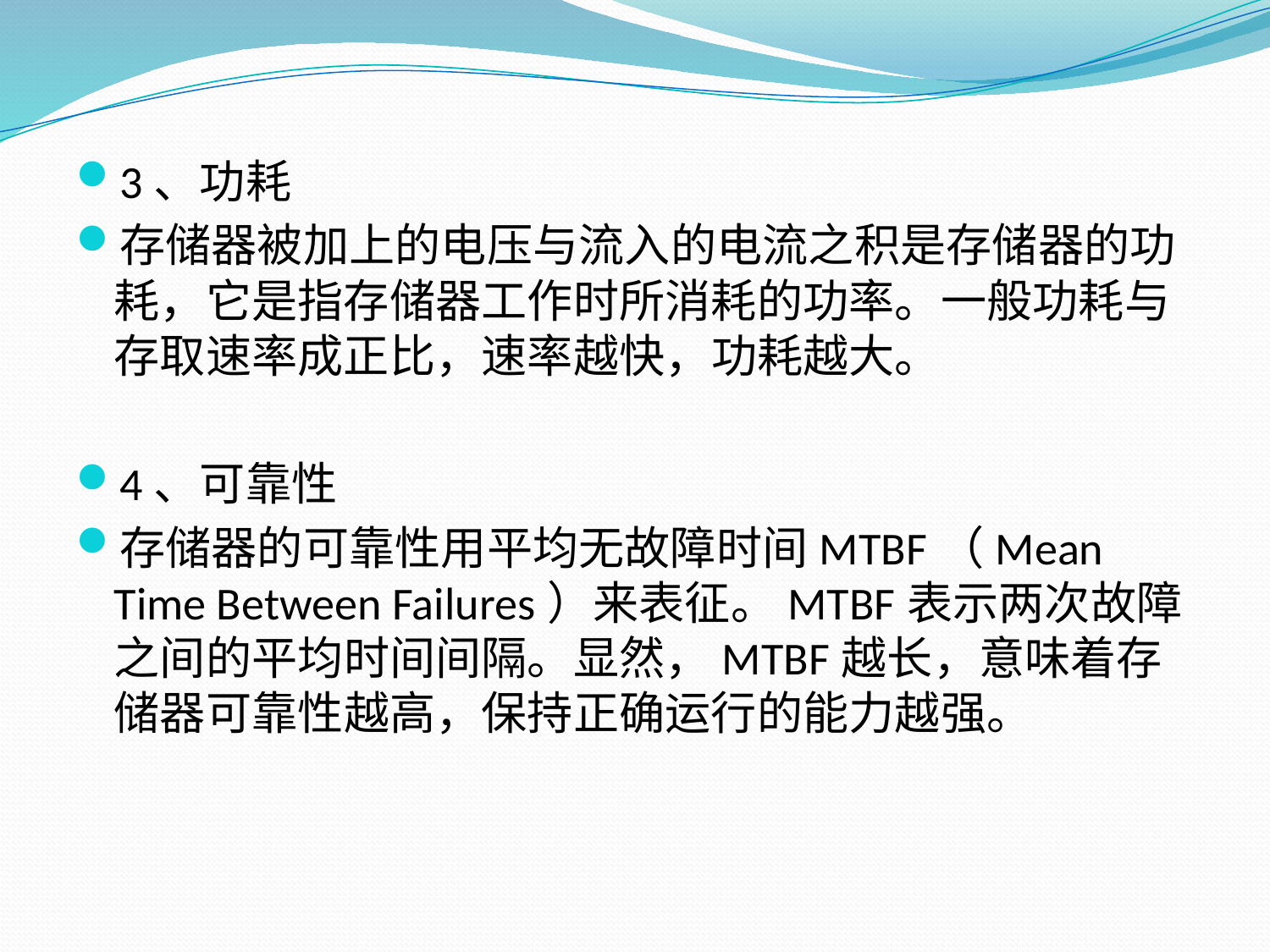

3、功耗
存储器被加上的电压与流入的电流之积是存储器的功耗，它是指存储器工作时所消耗的功率。一般功耗与存取速率成正比，速率越快，功耗越大。

4、可靠性
存储器的可靠性用平均无故障时间MTBF（Mean Time Between Failures）来表征。MTBF表示两次故障之间的平均时间间隔。显然，MTBF越长，意味着存储器可靠性越高，保持正确运行的能力越强。